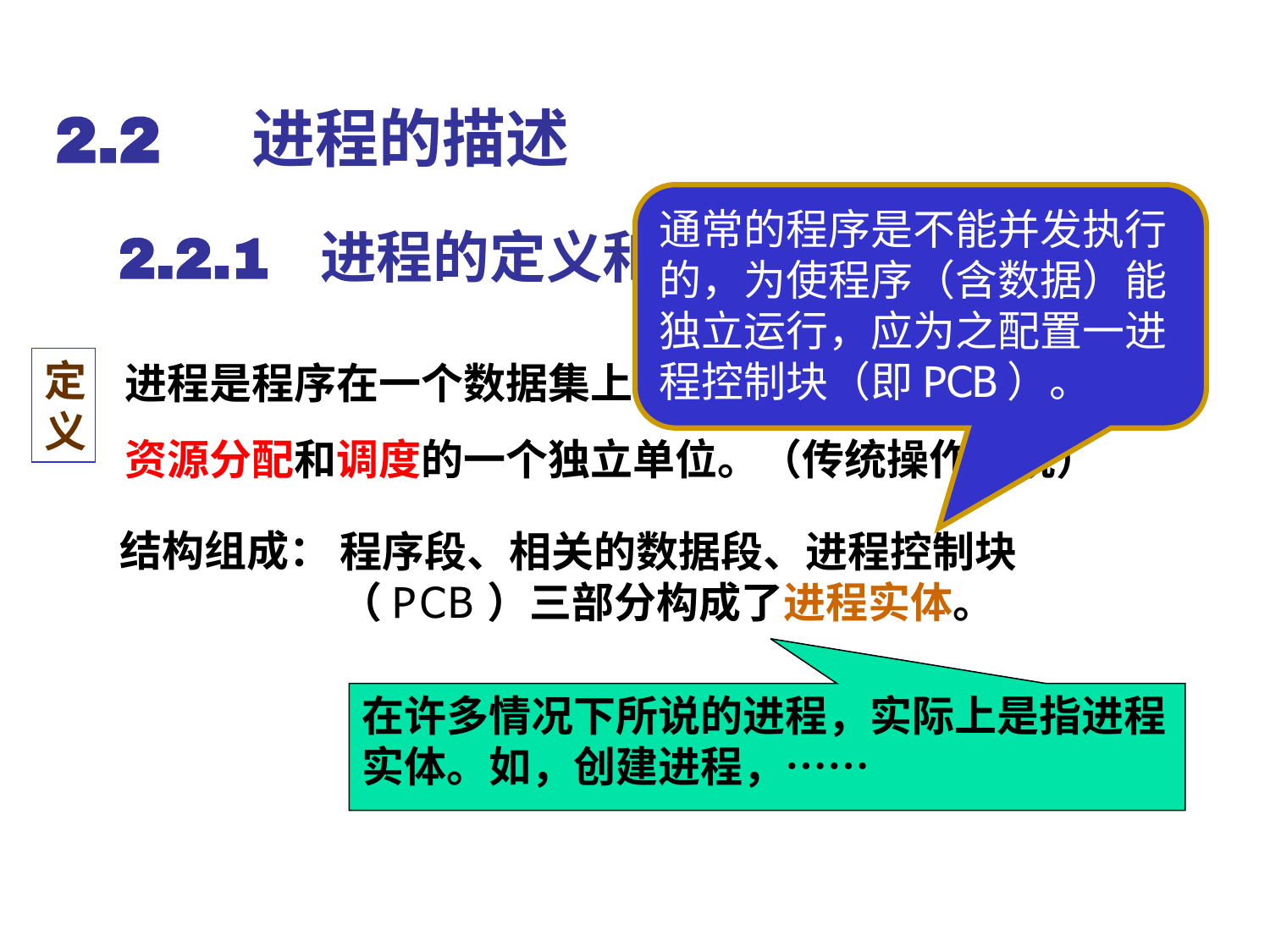

2.2  进程的描述
通常的程序是不能并发执行的，为使程序（含数据）能独立运行，应为之配置一进程控制块（即PCB）。
2.2.1  进程的定义和特征
进程是程序在一个数据集上的运行过程，是系统进行资源分配和调度的一个独立单位。（传统操作系统）
定义
结构组成：
程序段、相关的数据段、进程控制块（PCB）三部分构成了进程实体。
在许多情况下所说的进程，实际上是指进程实体。如，创建进程，……